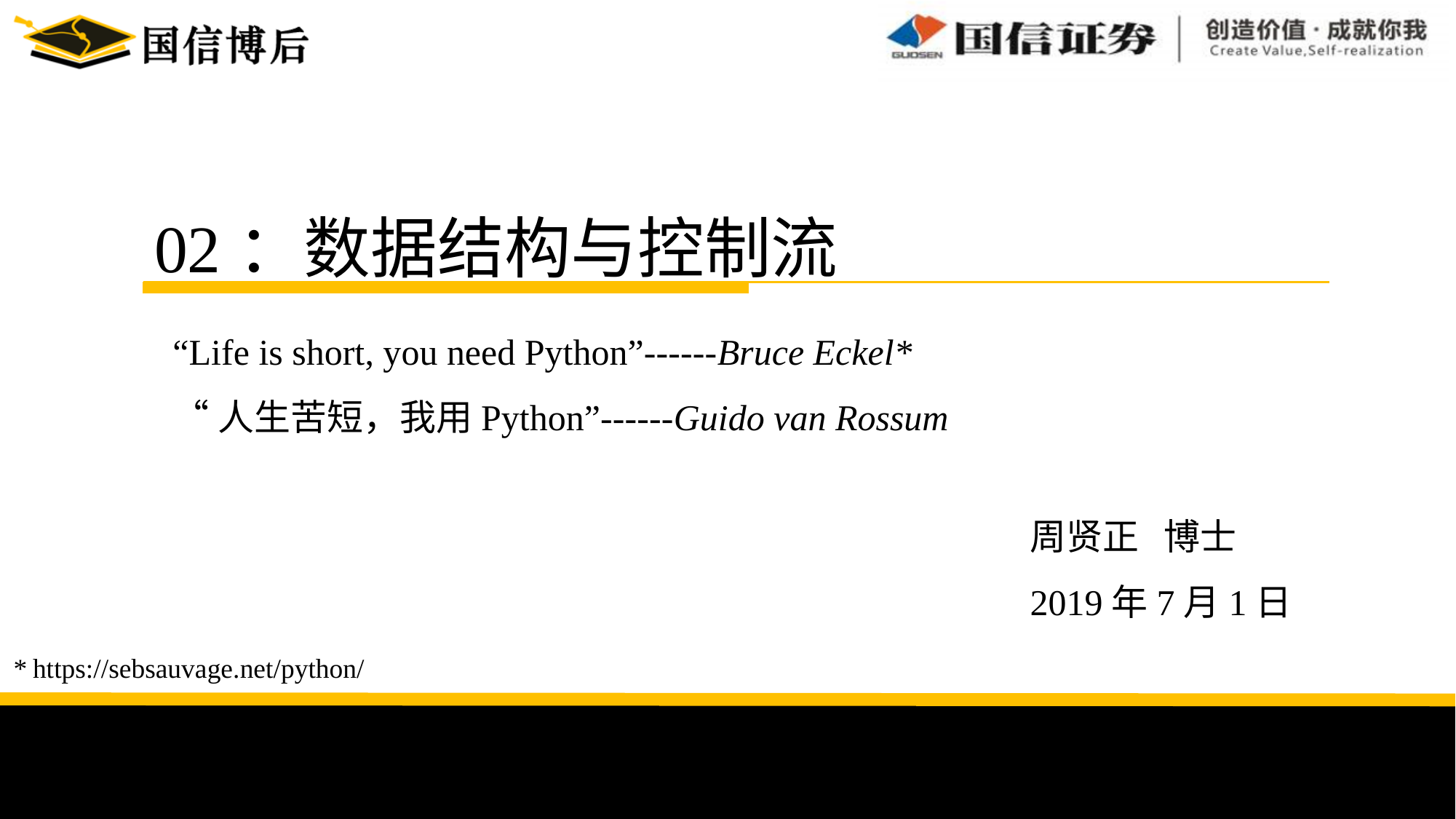

02：数据结构与控制流

“Life is short, you need Python”------Bruce Eckel*
“人生苦短，我用Python”------Guido van Rossum
周贤正   博士
2019年7月1日
* https://sebsauvage.net/python/